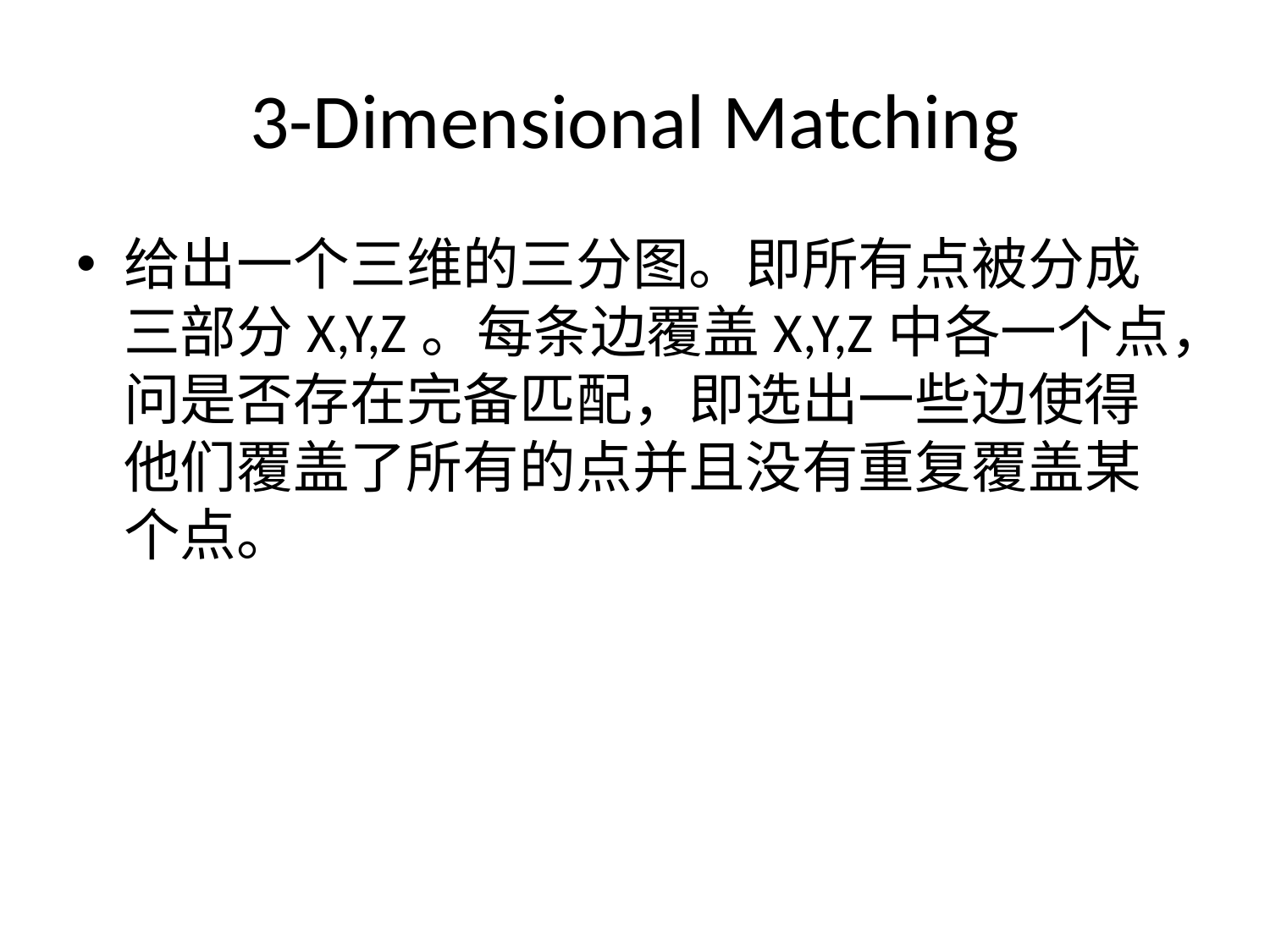

# 3-Dimensional Matching
给出一个三维的三分图。即所有点被分成三部分X,Y,Z。每条边覆盖X,Y,Z中各一个点，问是否存在完备匹配，即选出一些边使得他们覆盖了所有的点并且没有重复覆盖某个点。